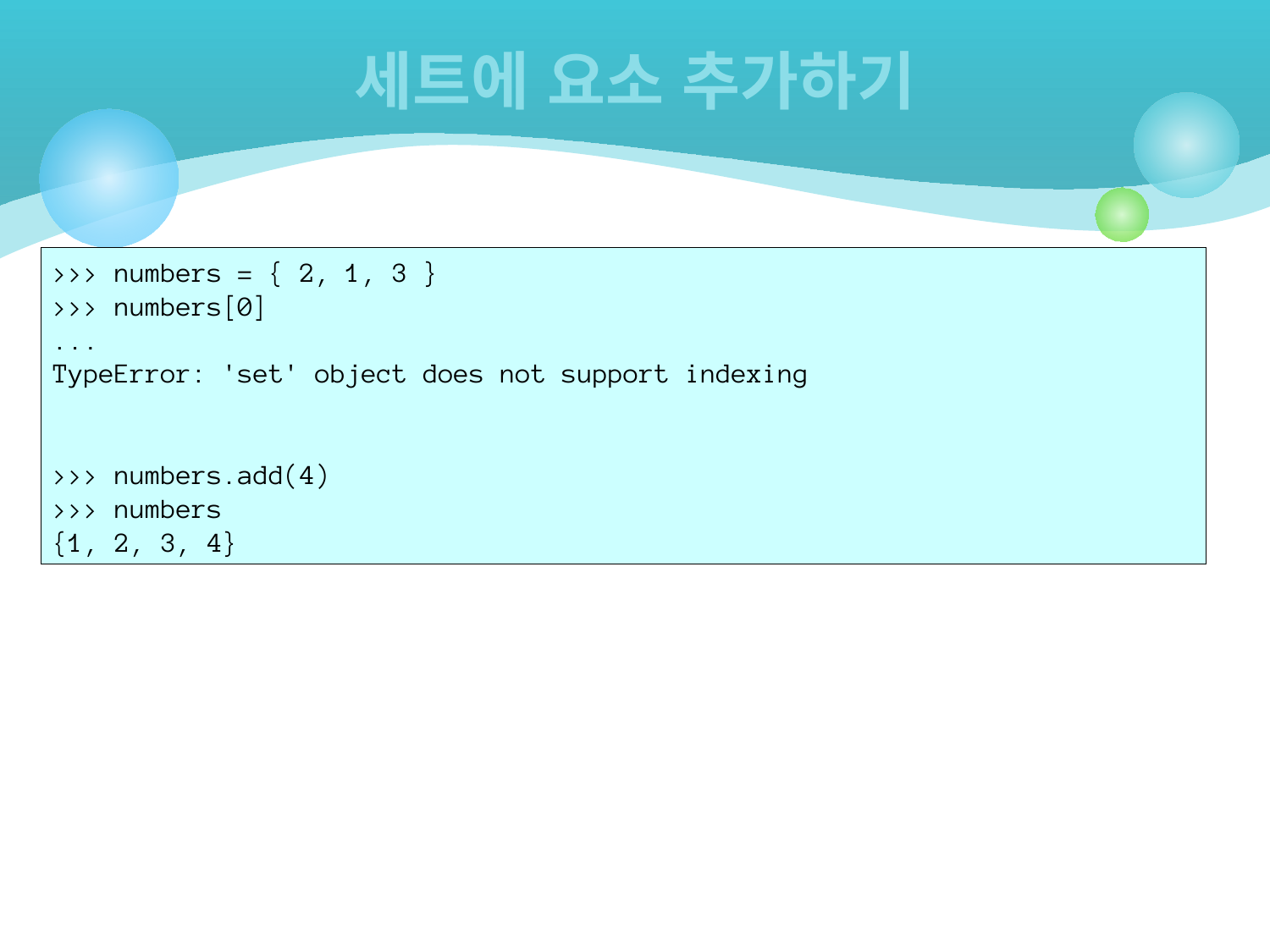

# 세트에 요소 추가하기
>>> numbers = { 2, 1, 3 }
>>> numbers[0]
...
TypeError: 'set' object does not support indexing

>>> numbers.add(4)
>>> numbers
{1, 2, 3, 4}